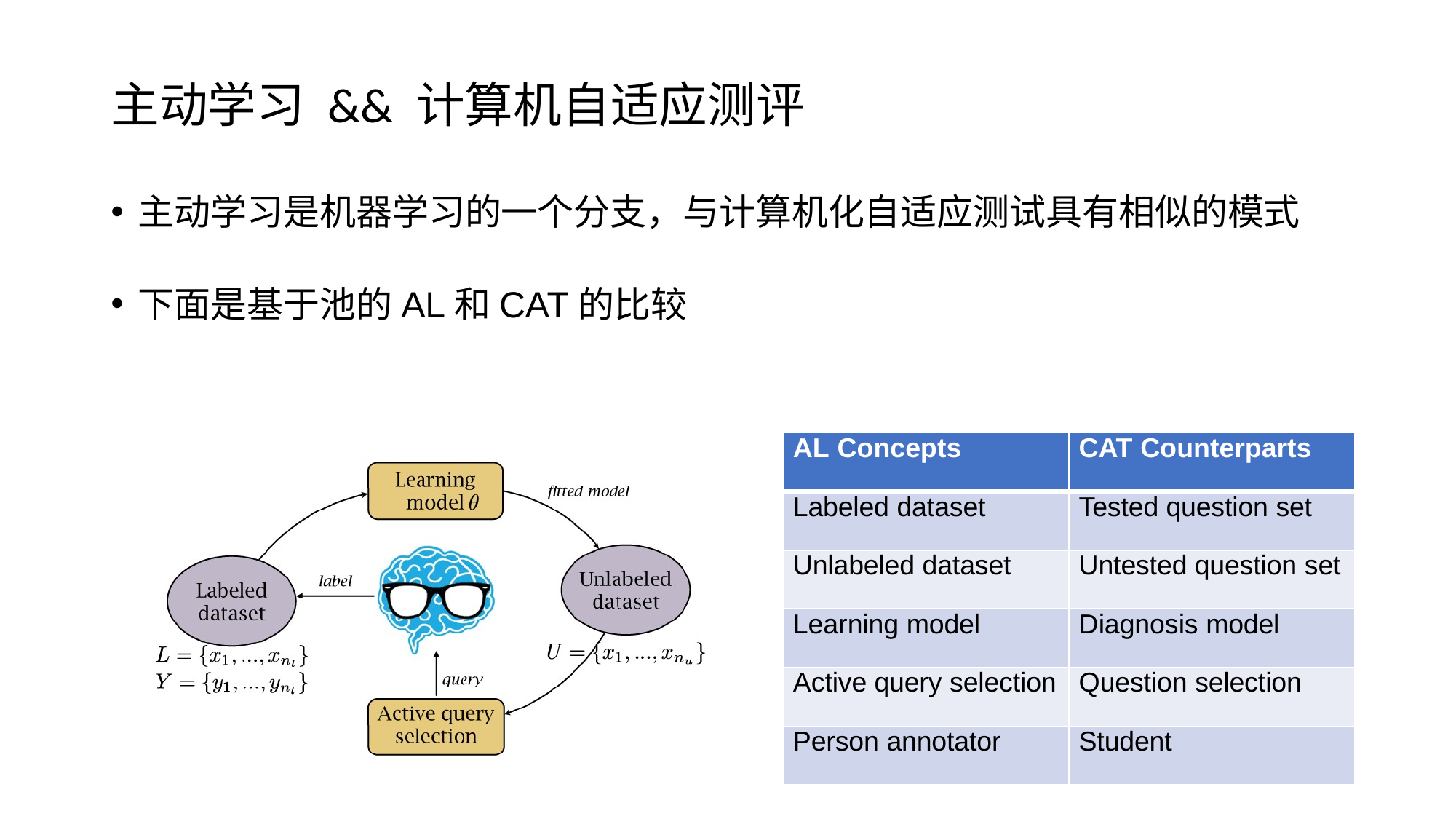

# 主动学习 && 计算机自适应测评
主动学习是机器学习的一个分支，与计算机化自适应测试具有相似的模式

下面是基于池的AL和CAT的比较

| AL Concepts | CAT Counterparts |
| --- | --- |
| Labeled dataset | Tested question set |
| Unlabeled dataset | Untested question set |
| Learning model | Diagnosis model |
| Active query selection | Question selection |
| Person annotator | Student |